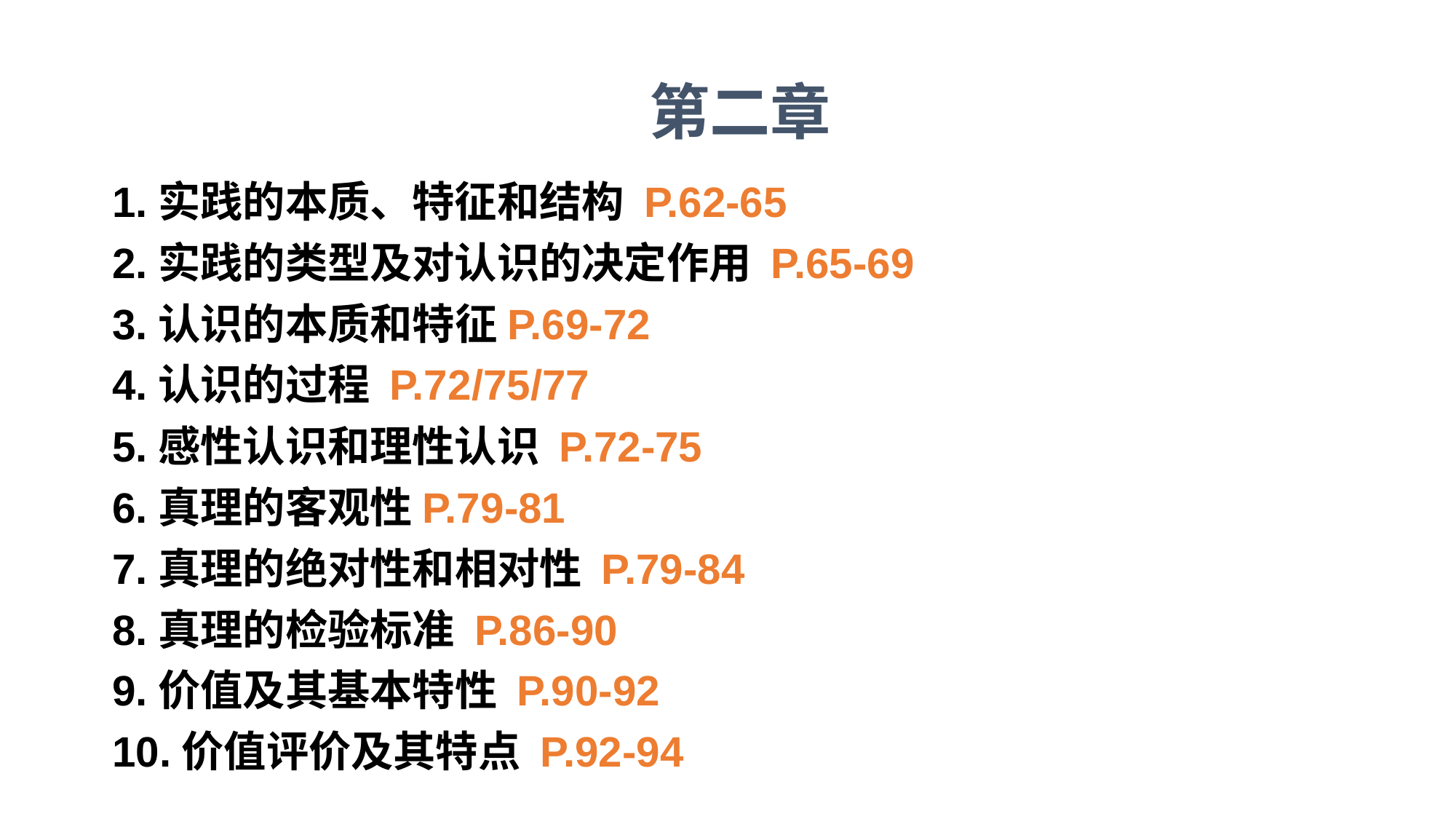

第二章
1.实践的本质、特征和结构 P.62-65
2.实践的类型及对认识的决定作用 P.65-69
3.认识的本质和特征P.69-72
4.认识的过程 P.72/75/77
5.感性认识和理性认识 P.72-75
6.真理的客观性P.79-81
7.真理的绝对性和相对性 P.79-84
8.真理的检验标准 P.86-90
9.价值及其基本特性 P.90-92
10.价值评价及其特点 P.92-94